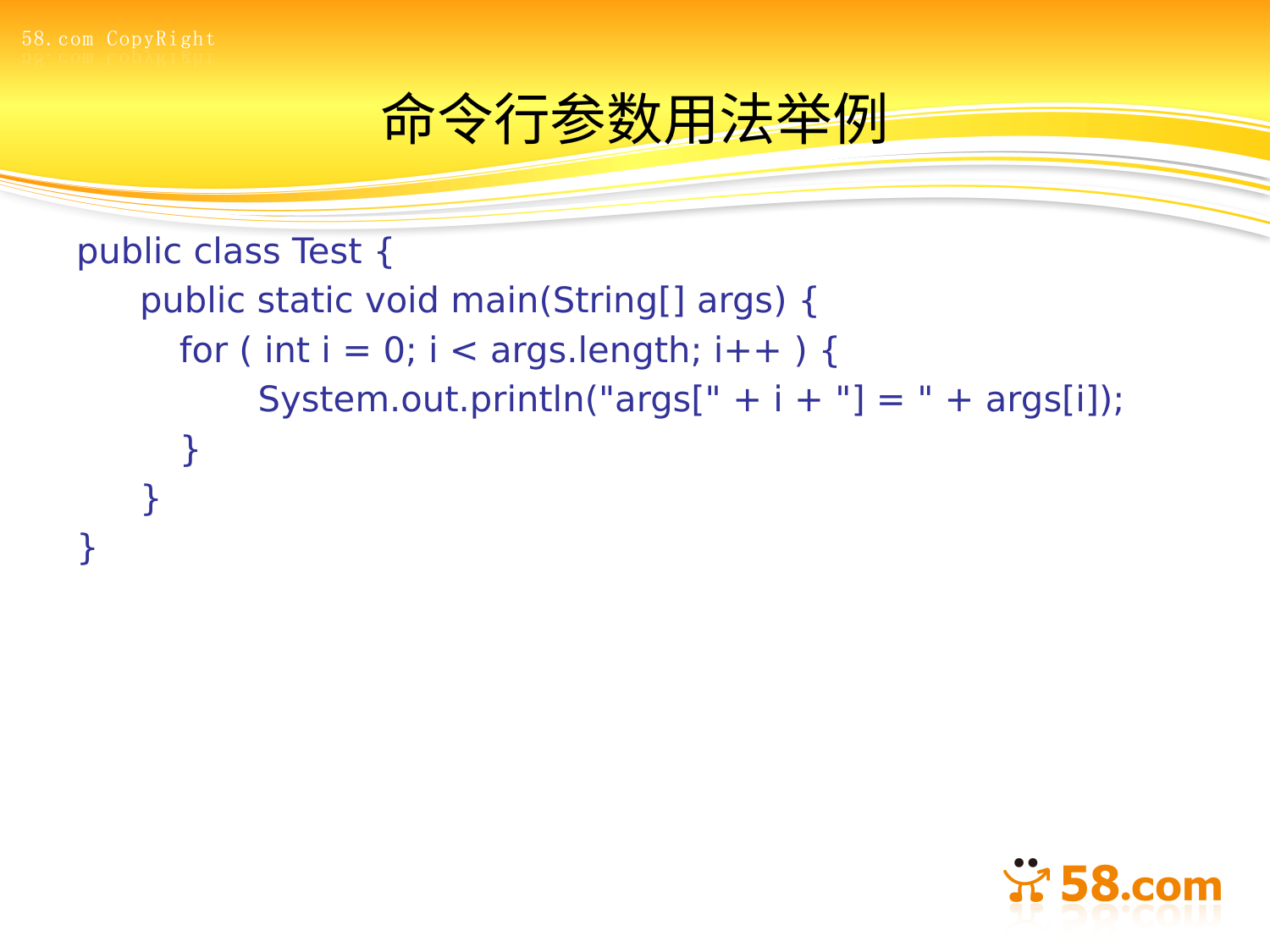

# 命令行参数用法举例
public class Test {
public static void main(String[] args) {
	for ( int i = 0; i < args.length; i++ ) {
	       System.out.println("args[" + i + "] = " + args[i]);
	}
}
}